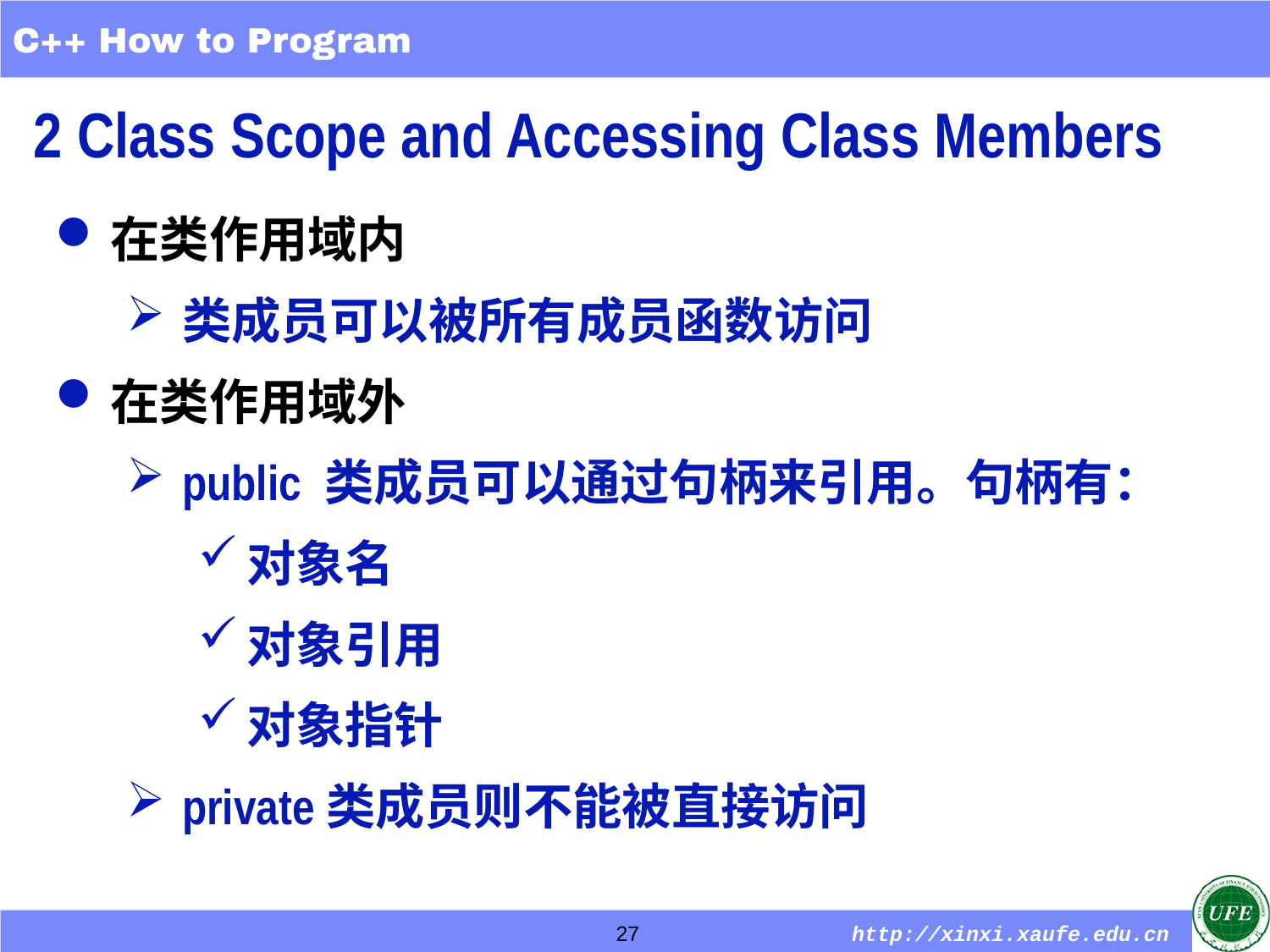

2 Class Scope and Accessing Class Members
在类作用域内
类成员可以被所有成员函数访问
在类作用域外
public 类成员可以通过句柄来引用。句柄有：
对象名
对象引用
对象指针
private类成员则不能被直接访问
27